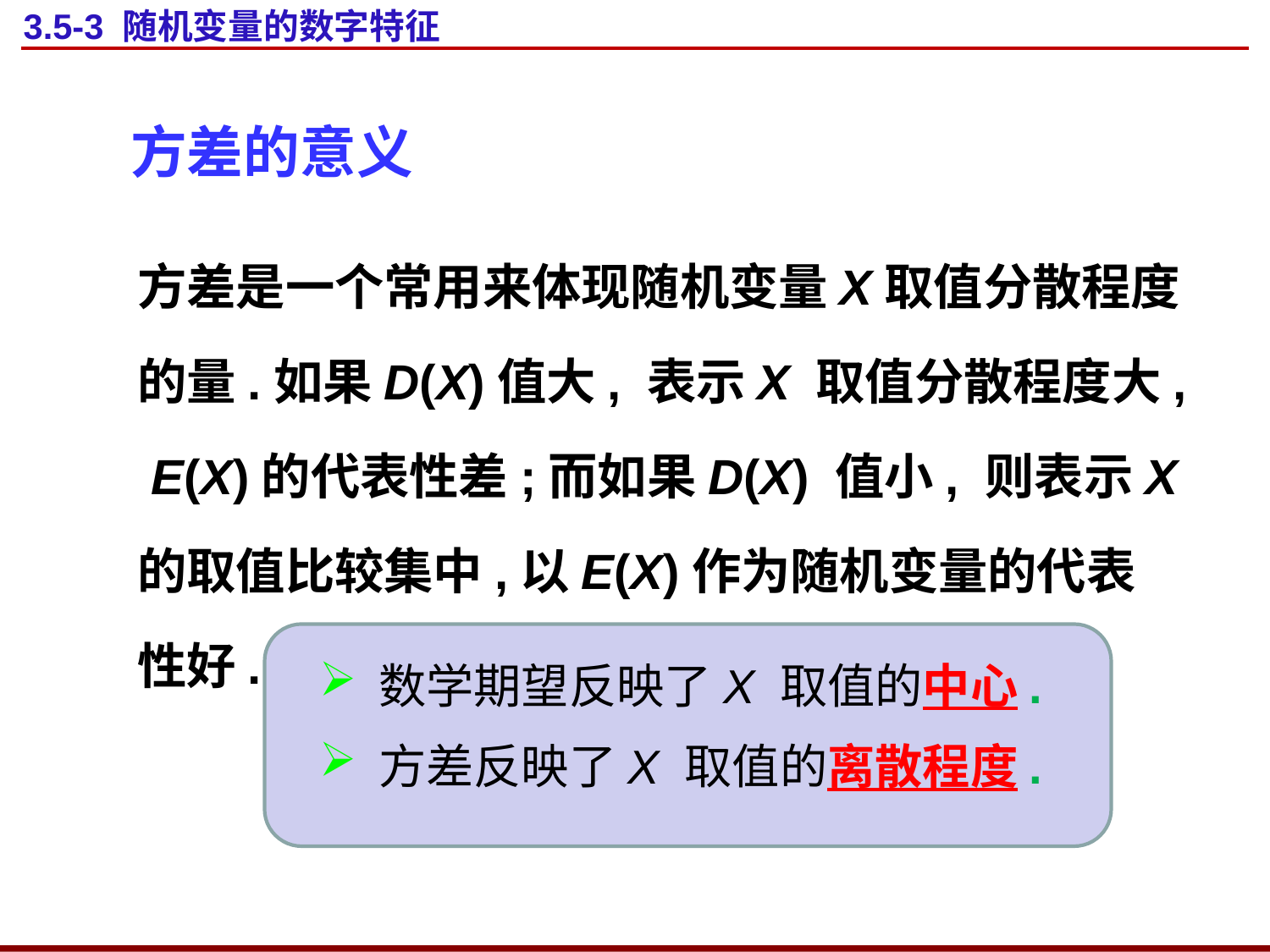

# 3.5-3 随机变量的数字特征

方差的意义
方差是一个常用来体现随机变量X取值分散程度的量.如果D(X)值大, 表示X 取值分散程度大, E(X)的代表性差;而如果D(X) 值小, 则表示X 的取值比较集中,以E(X)作为随机变量的代表性好.

数学期望反映了X 取值的中心.
方差反映了X 取值的离散程度.